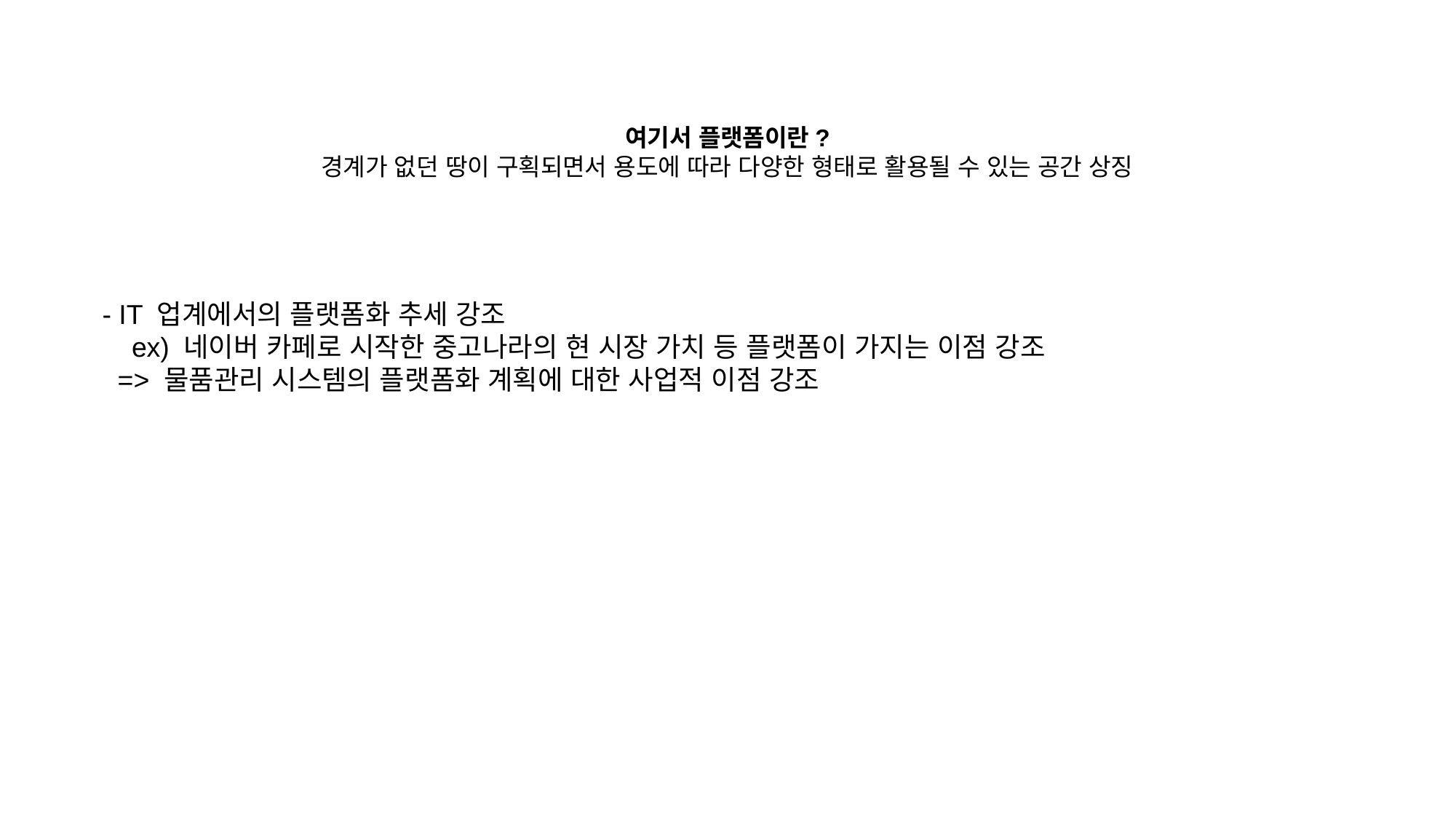

여기서 플랫폼이란?
경계가 없던 땅이 구획되면서 용도에 따라 다양한 형태로 활용될 수 있는 공간 상징
- IT 업계에서의 플랫폼화 추세 강조
   ex) 네이버 카페로 시작한 중고나라의 현 시장 가치 등 플랫폼이 가지는 이점 강조
  => 물품관리 시스템의 플랫폼화 계획에 대한 사업적 이점 강조